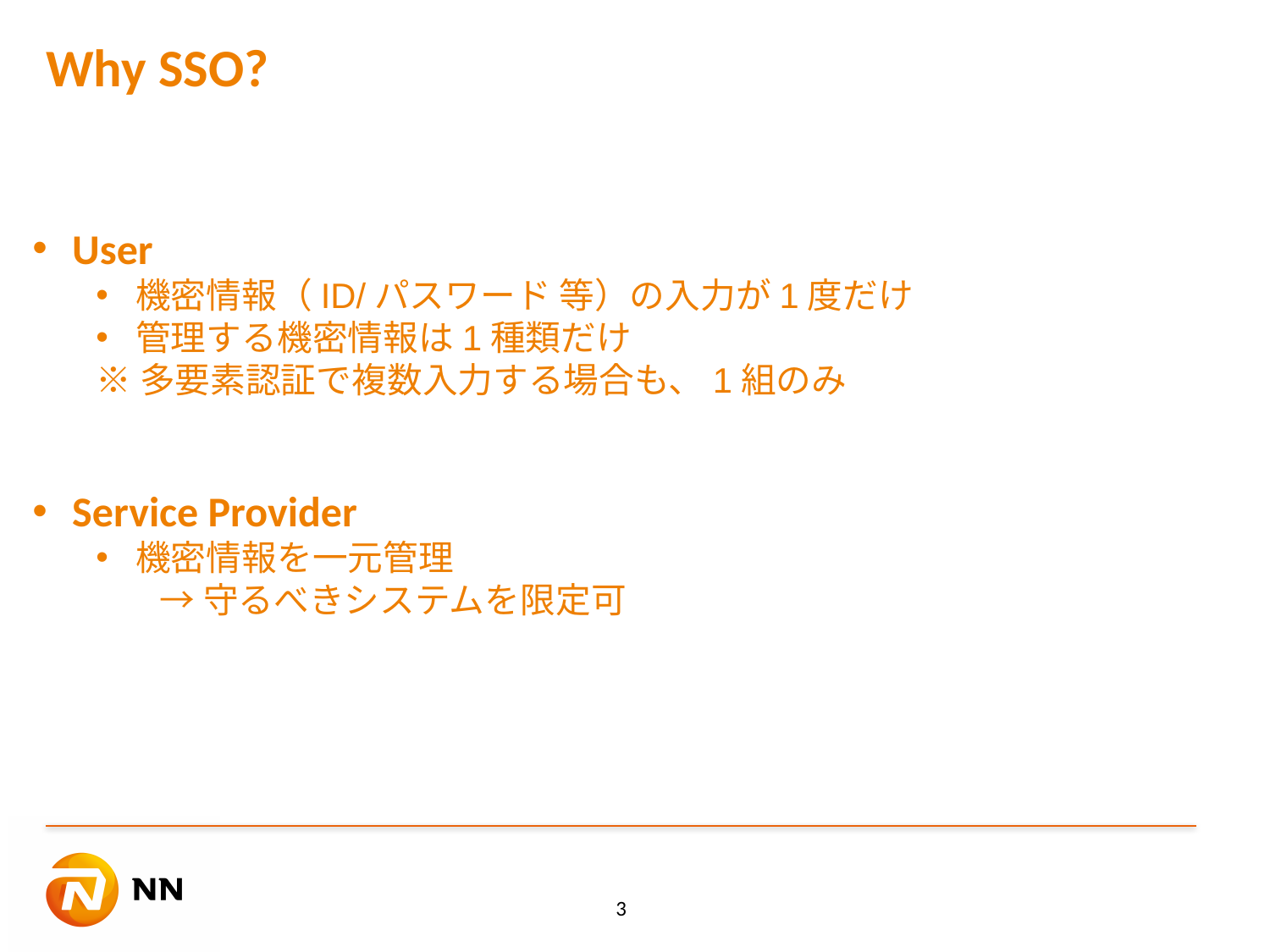

# Why SSO?
User
機密情報（ID/パスワード 等）の入力が1度だけ
管理する機密情報は1種類だけ
※多要素認証で複数入力する場合も、1組のみ

Service Provider
機密情報を一元管理
	→守るべきシステムを限定可